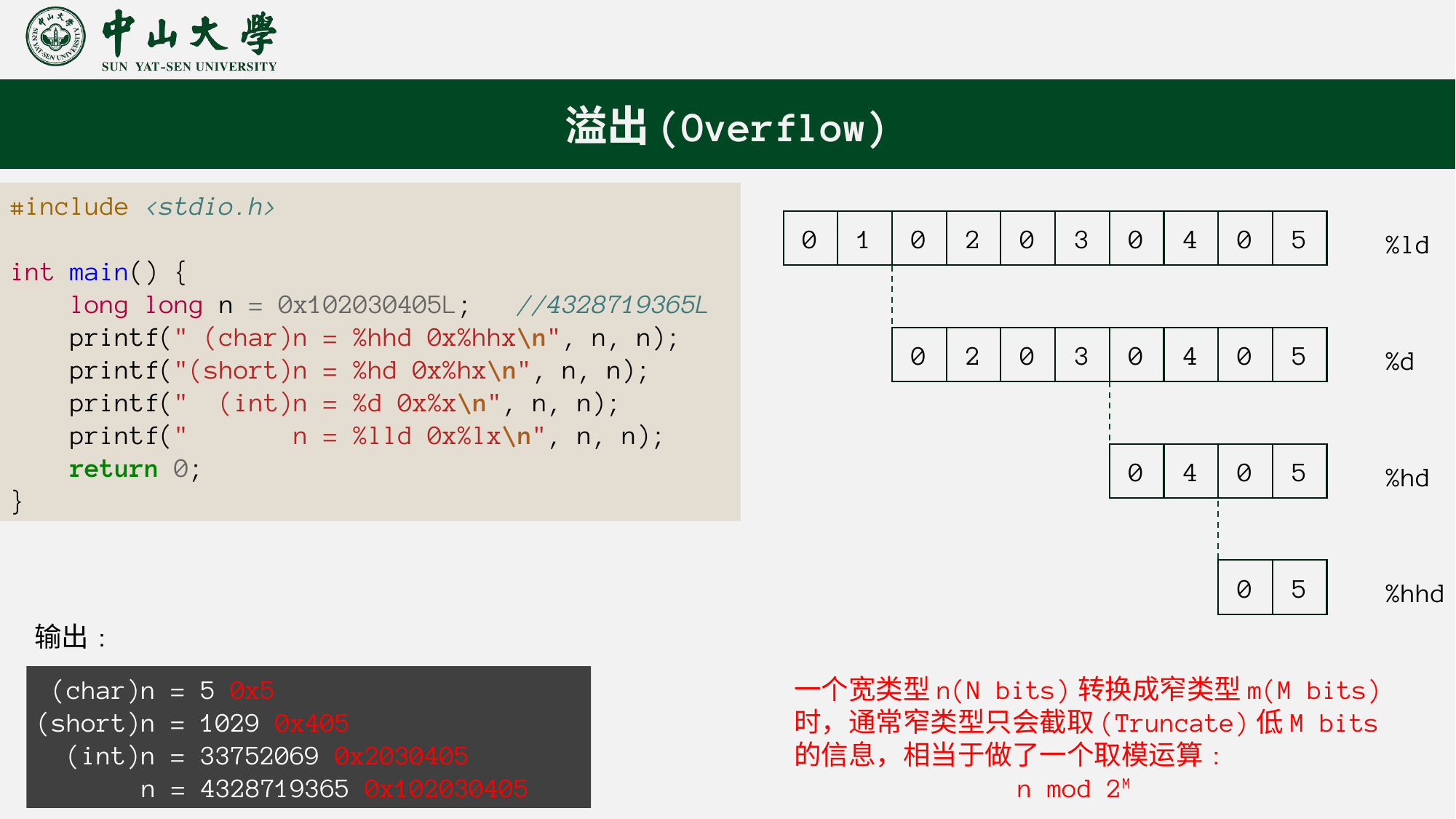

溢出(Overflow)
#include <stdio.h>

int main() {
    long long n = 0x102030405L;   //4328719365L
    printf(" (char)n = %hhd 0x%hhx\n", n, n);
    printf("(short)n = %hd 0x%hx\n", n, n);
    printf("  (int)n = %d 0x%x\n", n, n);
    printf("       n = %lld 0x%lx\n", n, n);
    return 0;
}
0
1
0
2
0
3
0
4
0
5
%ld
0
2
0
3
0
4
0
5
%d
0
4
0
5
%hd
0
5
%hhd
输出:
 (char)n = 5 0x5
(short)n = 1029 0x405
  (int)n = 33752069 0x2030405
       n = 4328719365 0x102030405
一个宽类型n(N bits)转换成窄类型m(M bits)时，通常窄类型只会截取(Truncate)低M bits的信息，相当于做了一个取模运算:
               n mod 2M